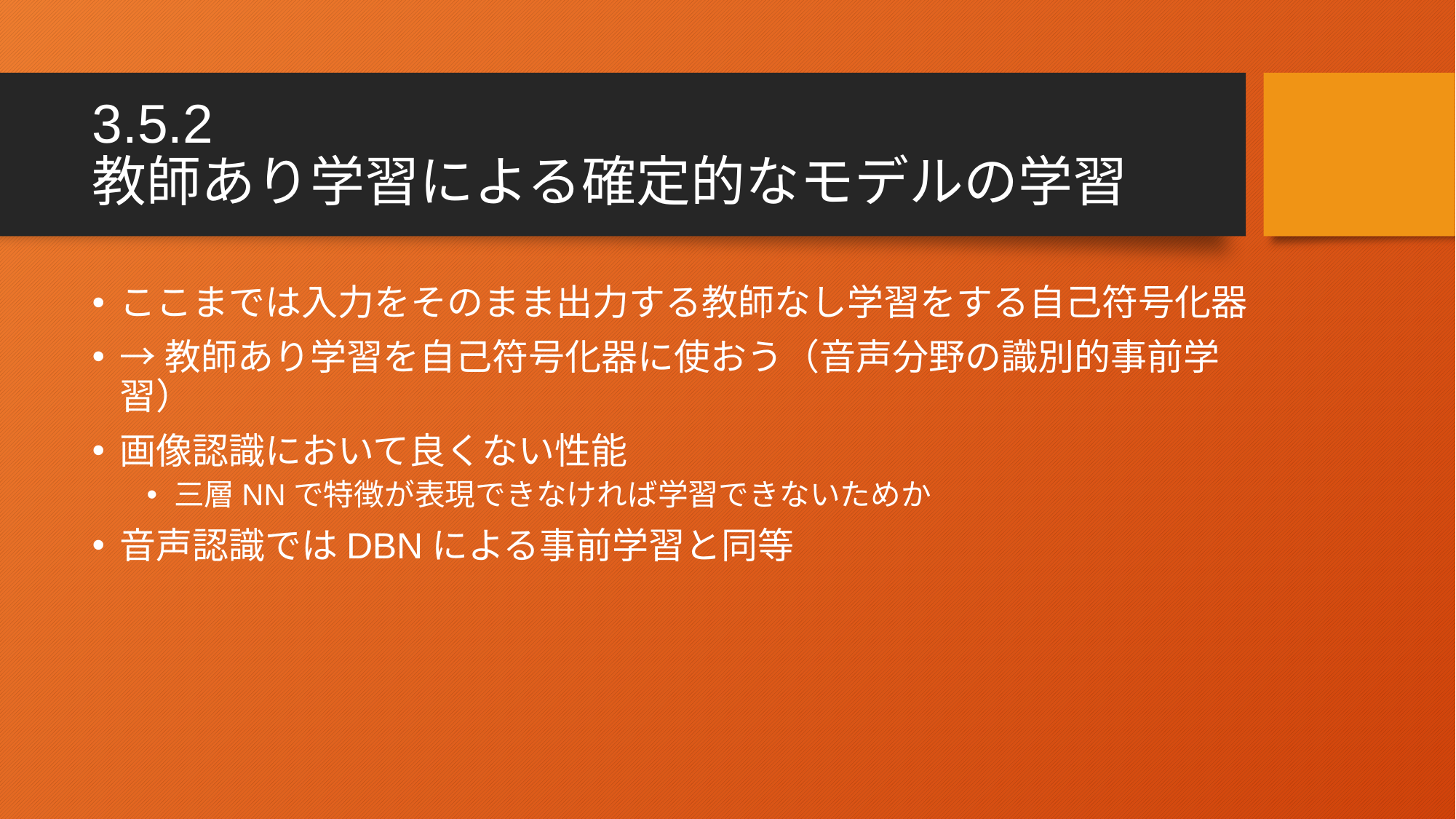

# 3.5.2 教師あり学習による確定的なモデルの学習
ここまでは入力をそのまま出力する教師なし学習をする自己符号化器
→教師あり学習を自己符号化器に使おう（音声分野の識別的事前学習）
画像認識において良くない性能
三層NNで特徴が表現できなければ学習できないためか
音声認識ではDBNによる事前学習と同等